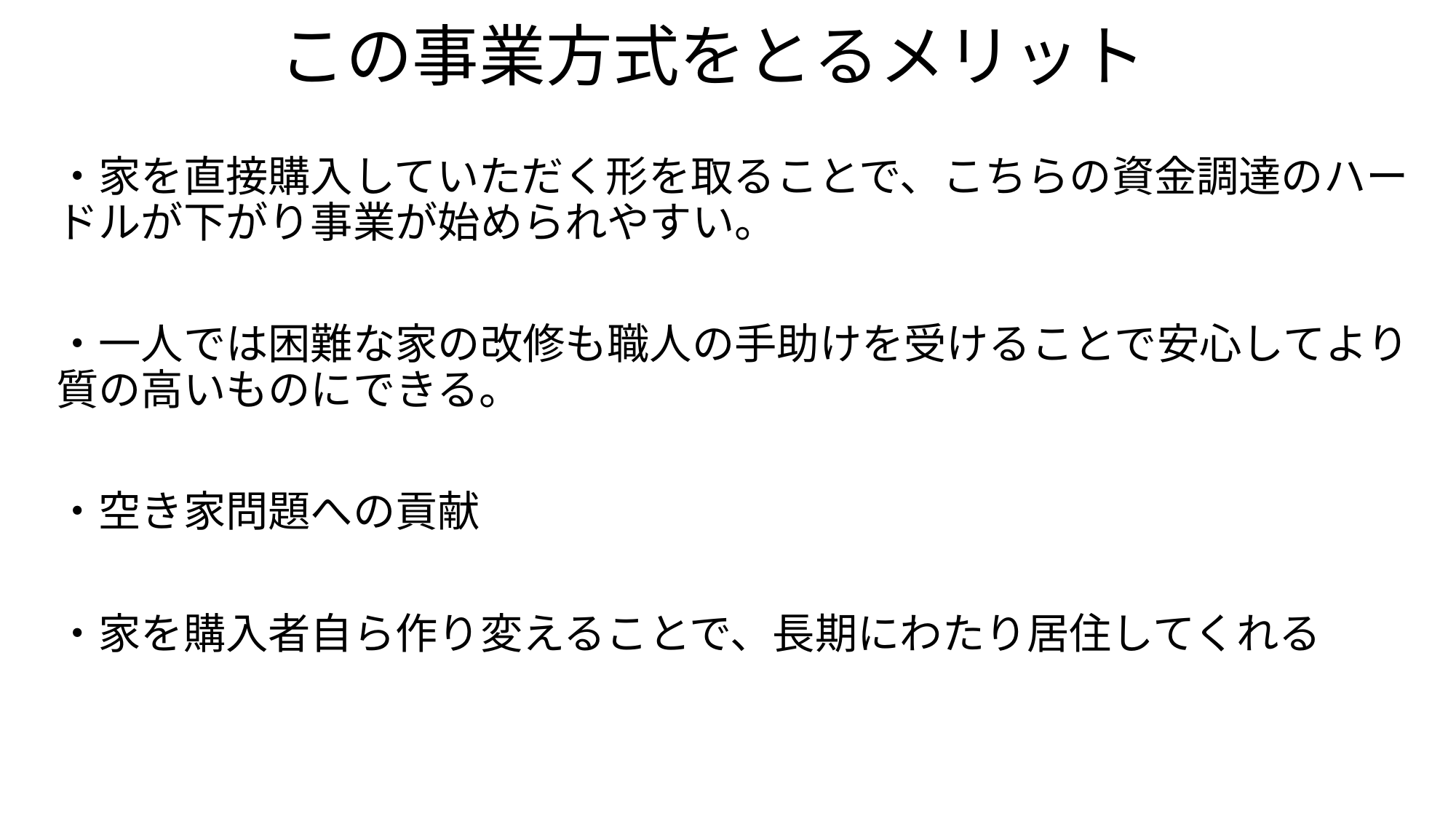

# この事業方式をとるメリット

・家を直接購入していただく形を取ることで、こちらの資金調達のハードルが下がり事業が始められやすい。

・一人では困難な家の改修も職人の手助けを受けることで安心してより質の高いものにできる。

・空き家問題への貢献

・家を購入者自ら作り変えることで、長期にわたり居住してくれる